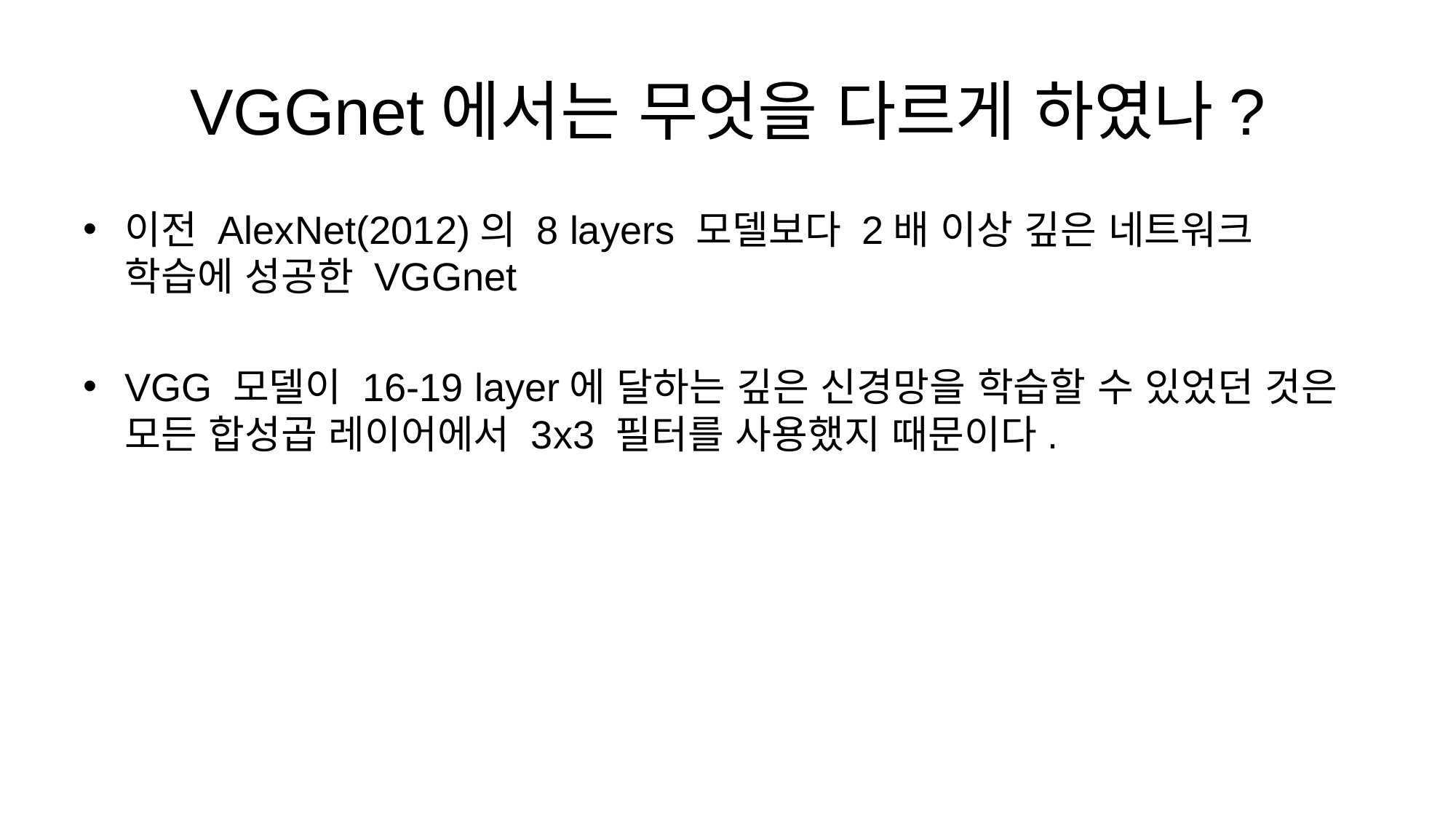

# VGGnet에서는 무엇을 다르게 하였나?
이전 AlexNet(2012)의 8 layers 모델보다 2배 이상 깊은 네트워크 학습에 성공한 VGGnet

VGG 모델이 16-19 layer에 달하는 깊은 신경망을 학습할 수 있었던 것은 모든 합성곱 레이어에서 3x3 필터를 사용했지 때문이다.